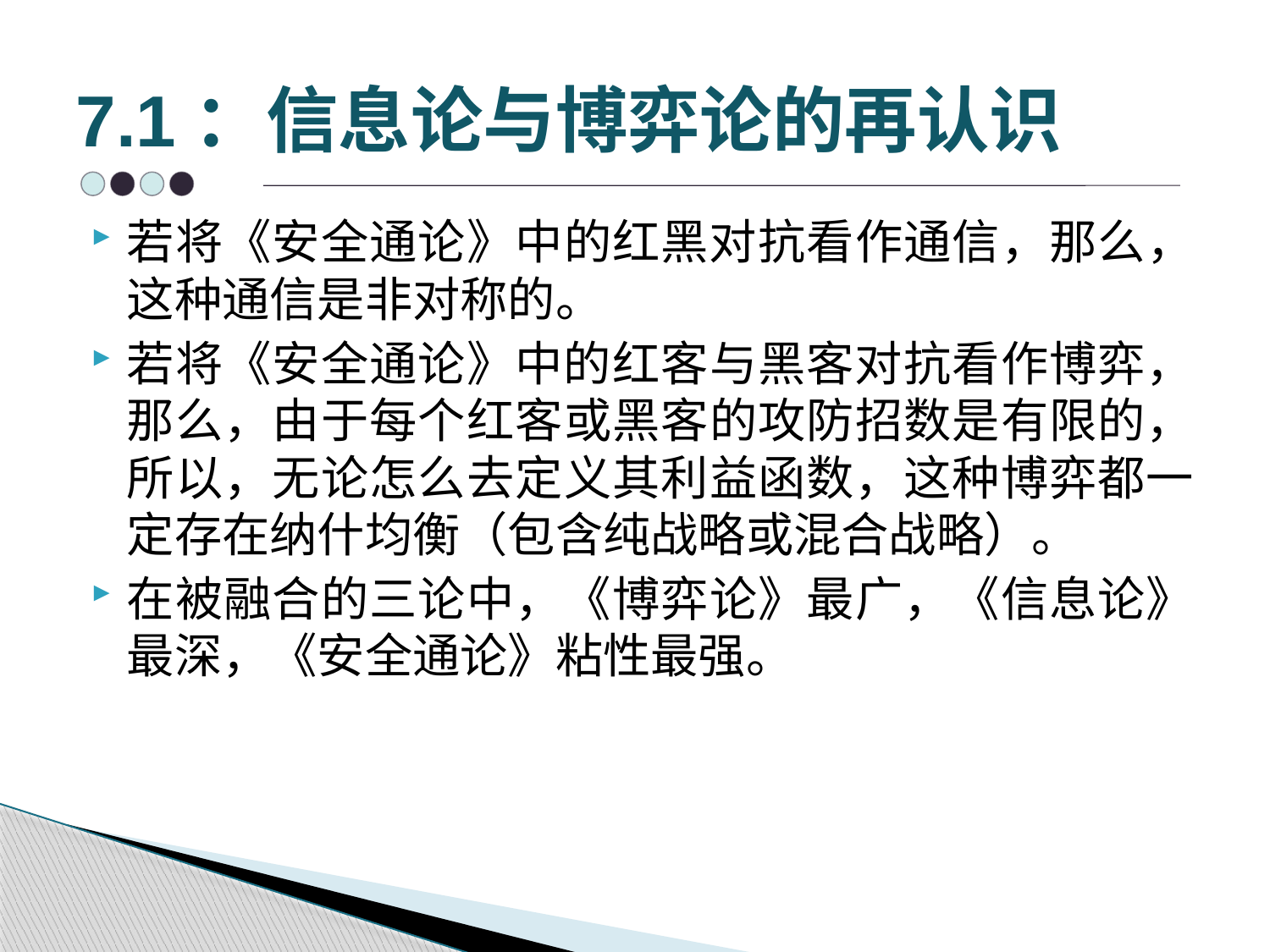

# 7.1：信息论与博弈论的再认识

若将《安全通论》中的红黑对抗看作通信，那么，这种通信是非对称的。
若将《安全通论》中的红客与黑客对抗看作博弈，那么，由于每个红客或黑客的攻防招数是有限的，所以，无论怎么去定义其利益函数，这种博弈都一定存在纳什均衡（包含纯战略或混合战略）。
在被融合的三论中，《博弈论》最广，《信息论》最深，《安全通论》粘性最强。